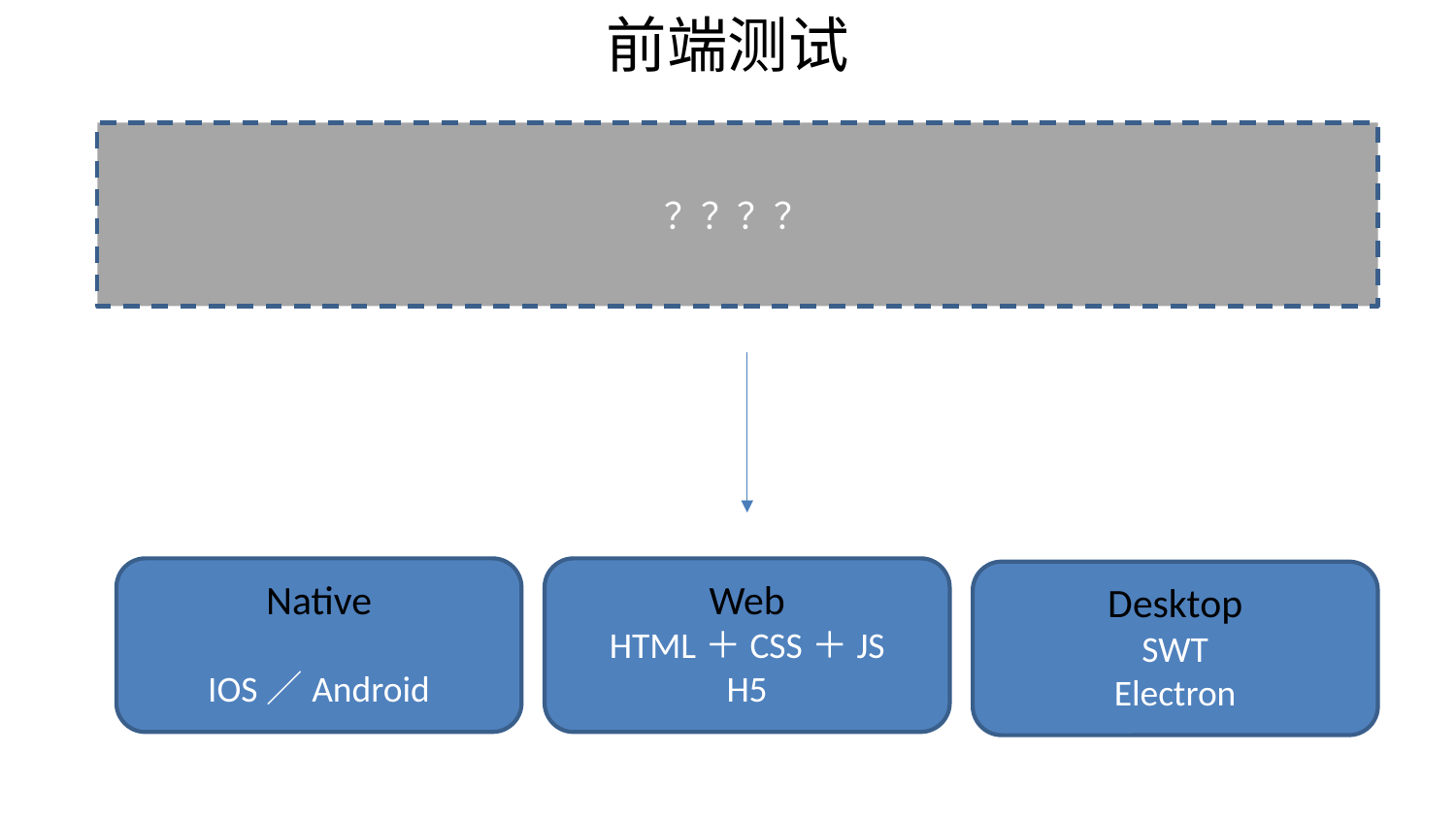

前端测试
？？？？
Native

IOS／Android
Web
HTML＋CSS＋JS
H5
Desktop
SWT
Electron